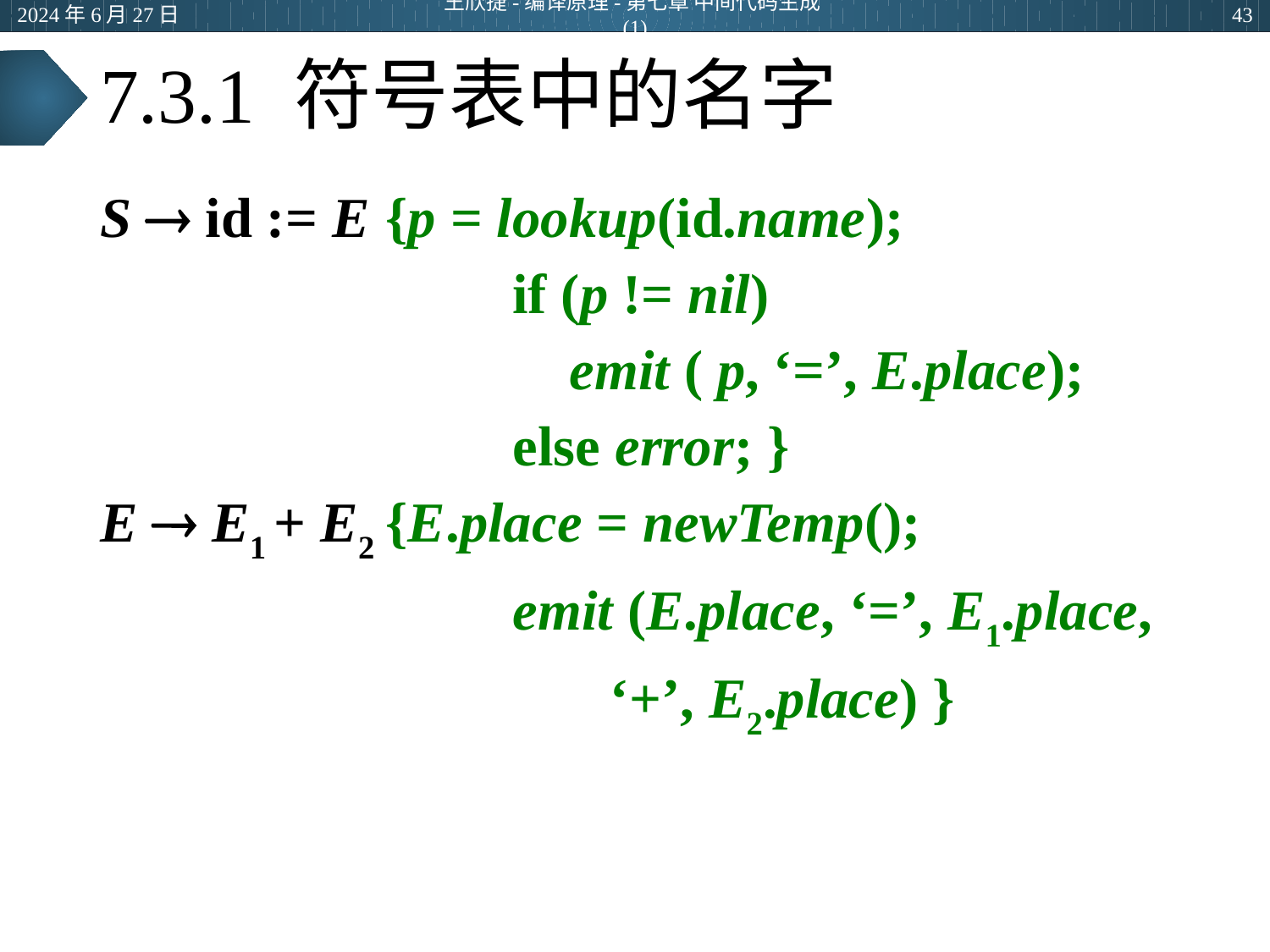

2024年6月27日
王欣捷-编译原理-第七章 中间代码生成(1)
43
# 7.3.1 符号表中的名字
S → id := E 	{p = lookup(id.name);
				if (p != nil)
				    emit ( p, ‘=’, E.place);
				else error; }
E → E1 + E2	{E.place = newTemp();
 				emit (E.place, ‘=’, E1.place,
                                    ‘+’, E2.place) }